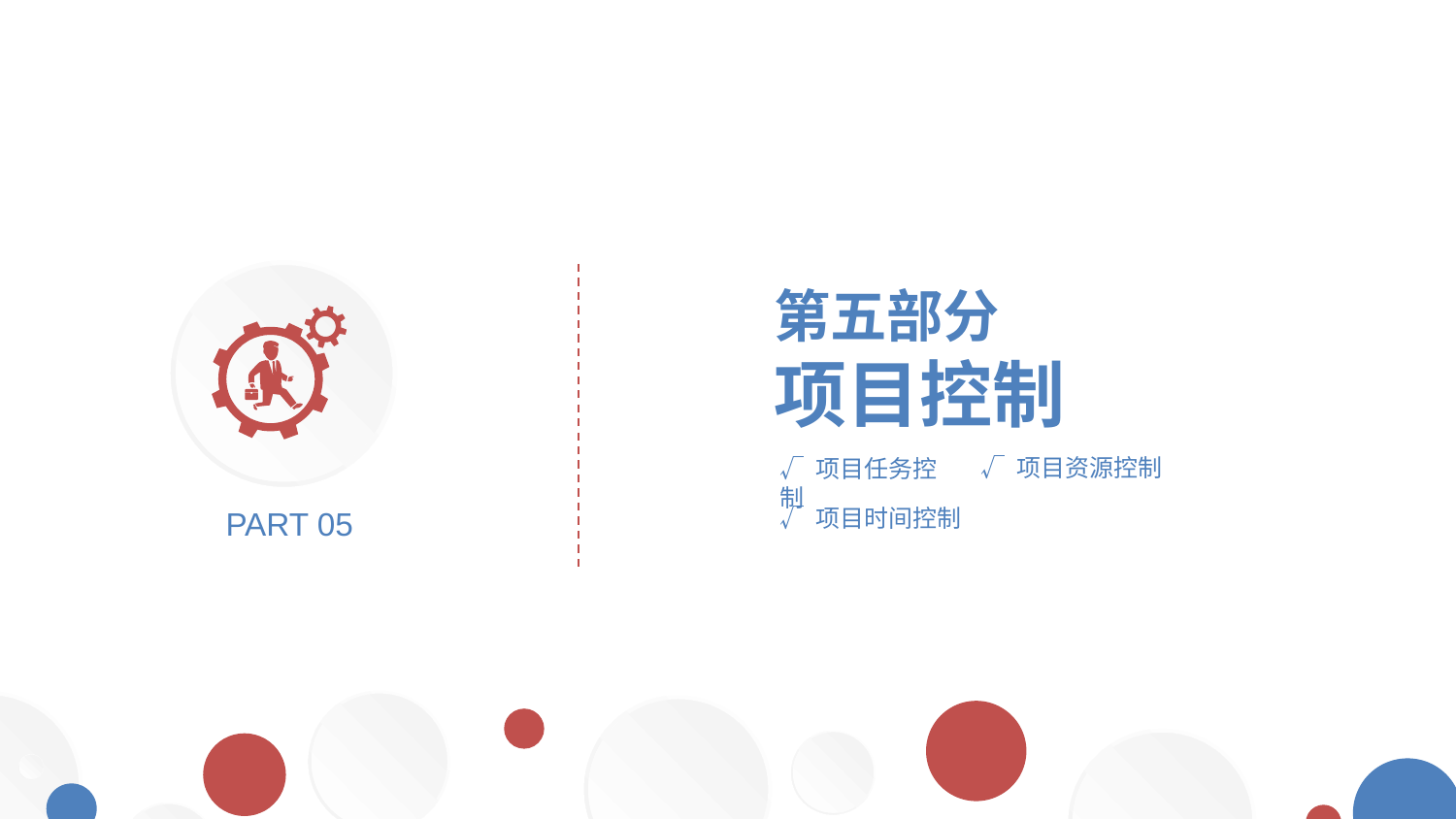

第五部分
项目控制
√ 项目资源控制
√ 项目任务控制
√ 项目时间控制
PART 05